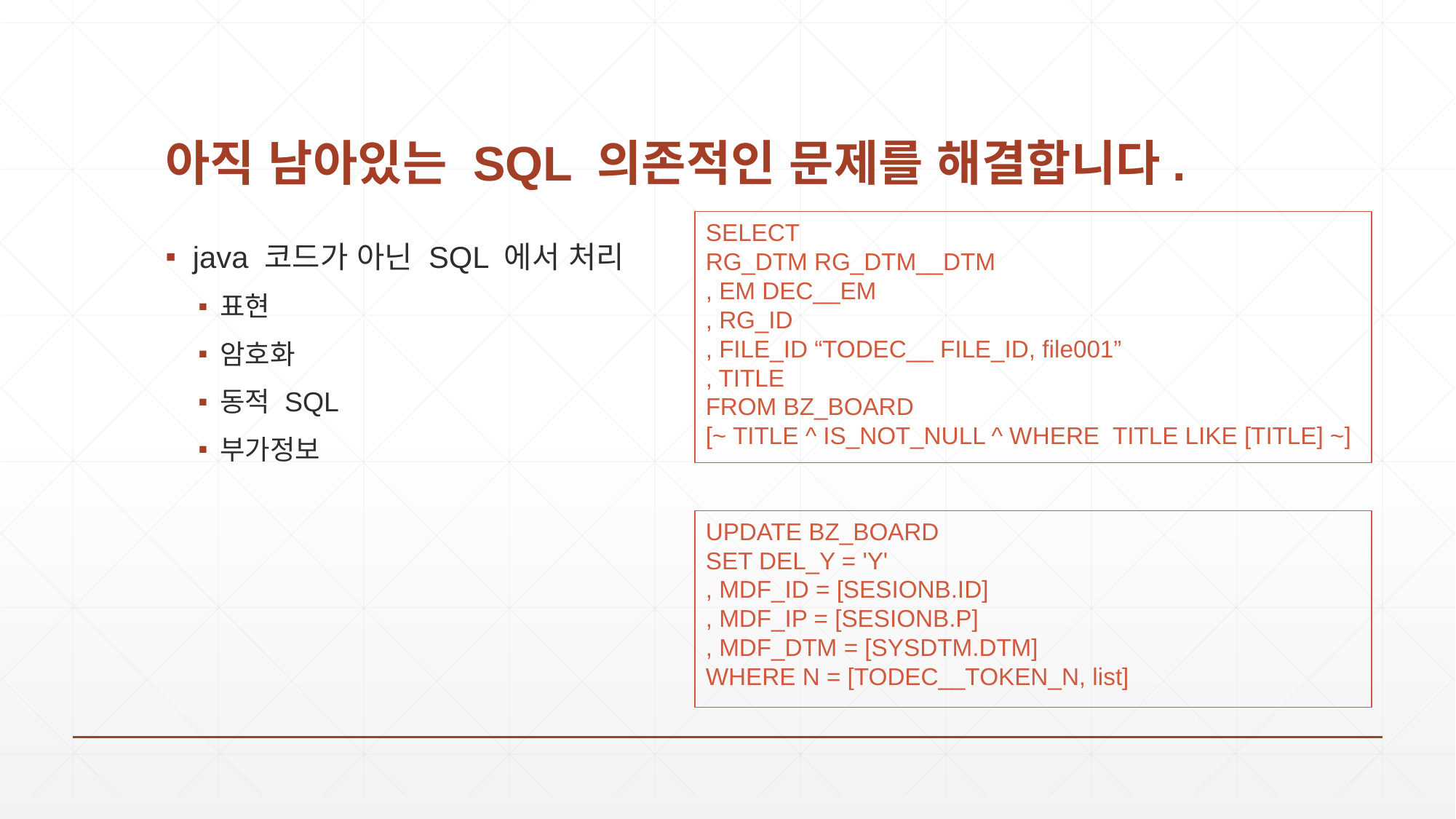

# 아직 남아있는 SQL 의존적인 문제를 해결합니다.
SELECT
RG_DTM RG_DTM__DTM
, EM DEC__EM
, RG_ID
, FILE_ID “TODEC__ FILE_ID, file001”
, TITLE
FROM BZ_BOARD
[~ TITLE ^ IS_NOT_NULL ^ WHERE  TITLE LIKE [TITLE] ~]

java 코드가 아닌 SQL 에서 처리
표현
암호화
동적 SQL
부가정보

UPDATE BZ_BOARD
SET DEL_Y = 'Y'
, MDF_ID = [SESIONB.ID]
, MDF_IP = [SESIONB.P]
, MDF_DTM = [SYSDTM.DTM]
WHERE N = [TODEC__TOKEN_N, list]